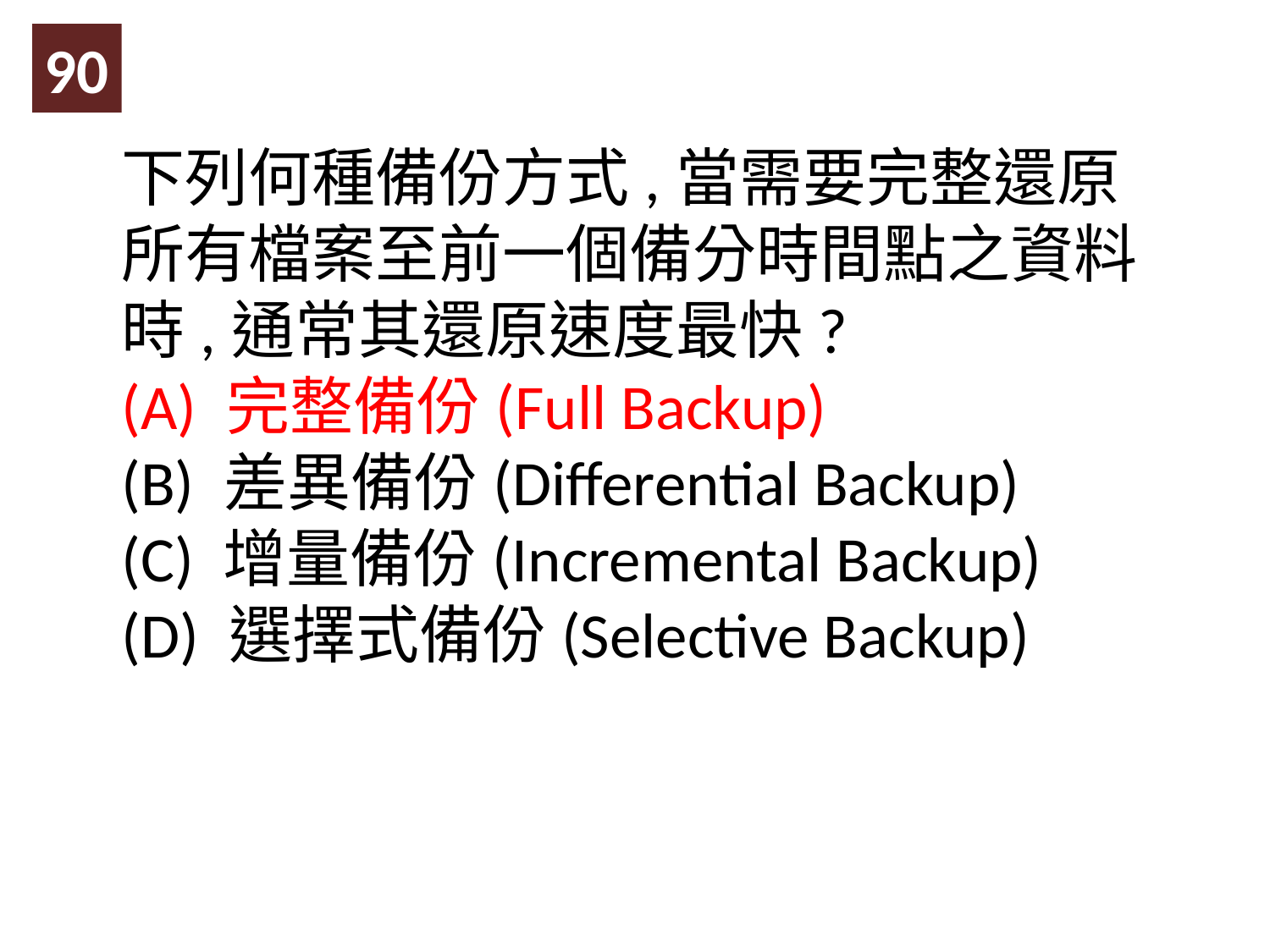

90
下列何種備份方式,當需要完整還原所有檔案至前一個備分時間點之資料時,通常其還原速度最快?
(A) 完整備份(Full Backup)
(B) 差異備份(Differential Backup)
(C) 增量備份(Incremental Backup)
(D) 選擇式備份(Selective Backup)